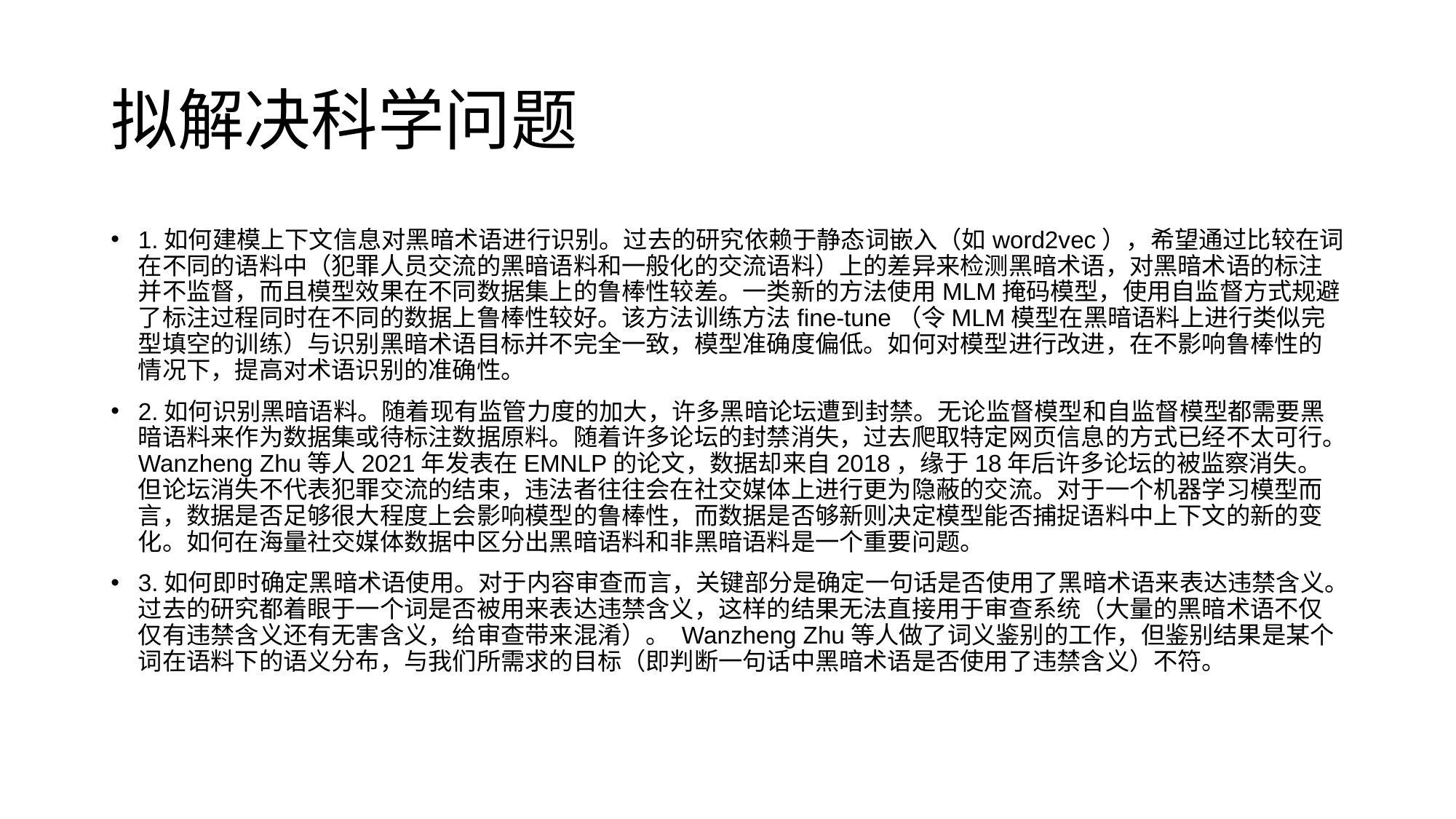

# 拟解决科学问题
1.如何建模上下文信息对黑暗术语进行识别。过去的研究依赖于静态词嵌入（如word2vec），希望通过比较在词在不同的语料中（犯罪人员交流的黑暗语料和一般化的交流语料）上的差异来检测黑暗术语，对黑暗术语的标注并不监督，而且模型效果在不同数据集上的鲁棒性较差。一类新的方法使用MLM掩码模型，使用自监督方式规避了标注过程同时在不同的数据上鲁棒性较好。该方法训练方法fine-tune（令MLM模型在黑暗语料上进行类似完型填空的训练）与识别黑暗术语目标并不完全一致，模型准确度偏低。如何对模型进行改进，在不影响鲁棒性的情况下，提高对术语识别的准确性。
2.如何识别黑暗语料。随着现有监管力度的加大，许多黑暗论坛遭到封禁。无论监督模型和自监督模型都需要黑暗语料来作为数据集或待标注数据原料。随着许多论坛的封禁消失，过去爬取特定网页信息的方式已经不太可行。Wanzheng Zhu等人2021年发表在EMNLP的论文，数据却来自2018，缘于18年后许多论坛的被监察消失。但论坛消失不代表犯罪交流的结束，违法者往往会在社交媒体上进行更为隐蔽的交流。对于一个机器学习模型而言，数据是否足够很大程度上会影响模型的鲁棒性，而数据是否够新则决定模型能否捕捉语料中上下文的新的变化。如何在海量社交媒体数据中区分出黑暗语料和非黑暗语料是一个重要问题。
3.如何即时确定黑暗术语使用。对于内容审查而言，关键部分是确定一句话是否使用了黑暗术语来表达违禁含义。过去的研究都着眼于一个词是否被用来表达违禁含义，这样的结果无法直接用于审查系统（大量的黑暗术语不仅仅有违禁含义还有无害含义，给审查带来混淆）。 Wanzheng Zhu等人做了词义鉴别的工作，但鉴别结果是某个词在语料下的语义分布，与我们所需求的目标（即判断一句话中黑暗术语是否使用了违禁含义）不符。